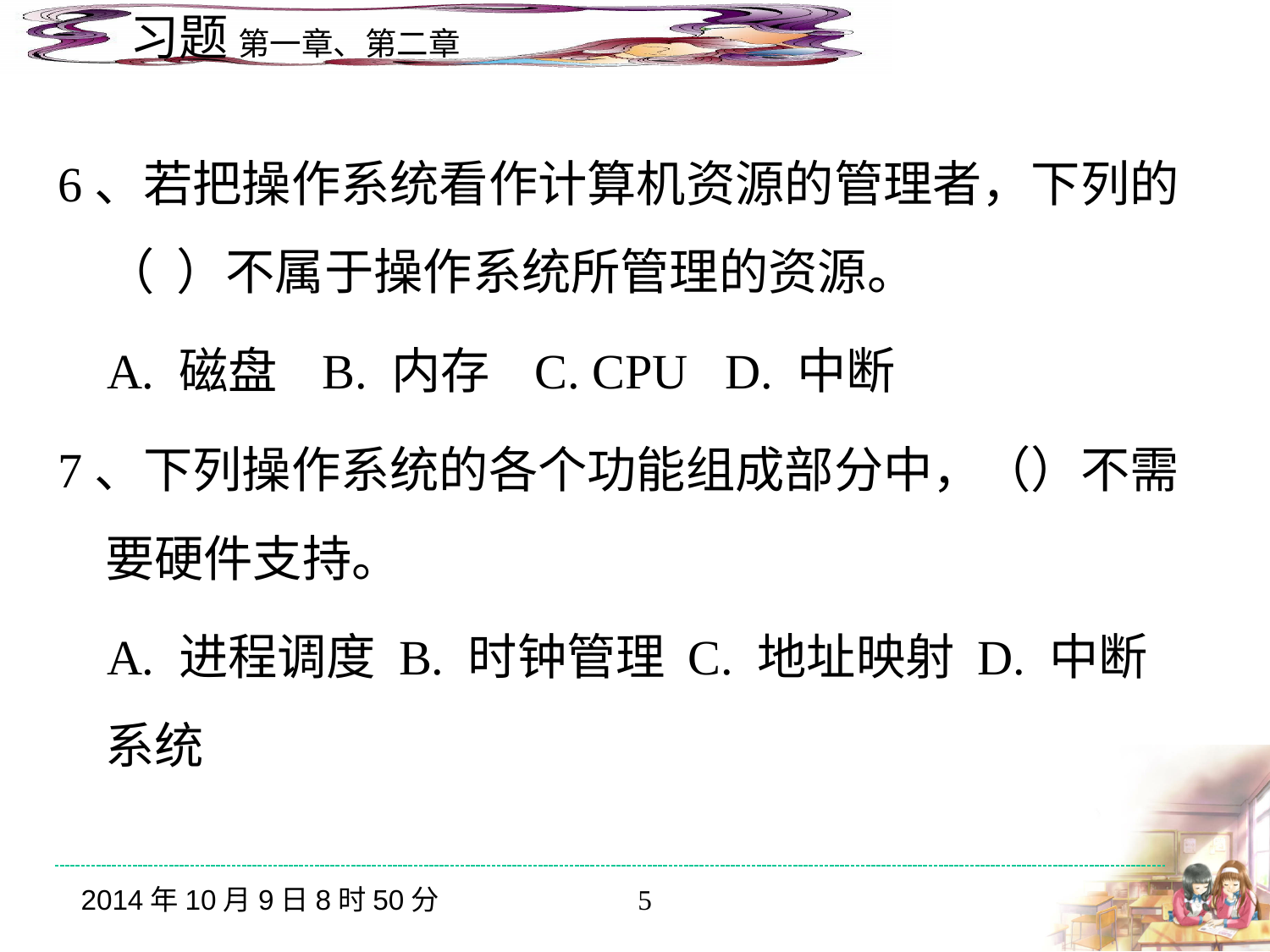

6、若把操作系统看作计算机资源的管理者，下列的（  ）不属于操作系统所管理的资源。
    A. 磁盘   B. 内存   C. CPU   D. 中断
7、下列操作系统的各个功能组成部分中，（）不需要硬件支持。
    A. 进程调度 B. 时钟管理 C. 地址映射 D. 中断系统

2014年10月9日8时50分
5